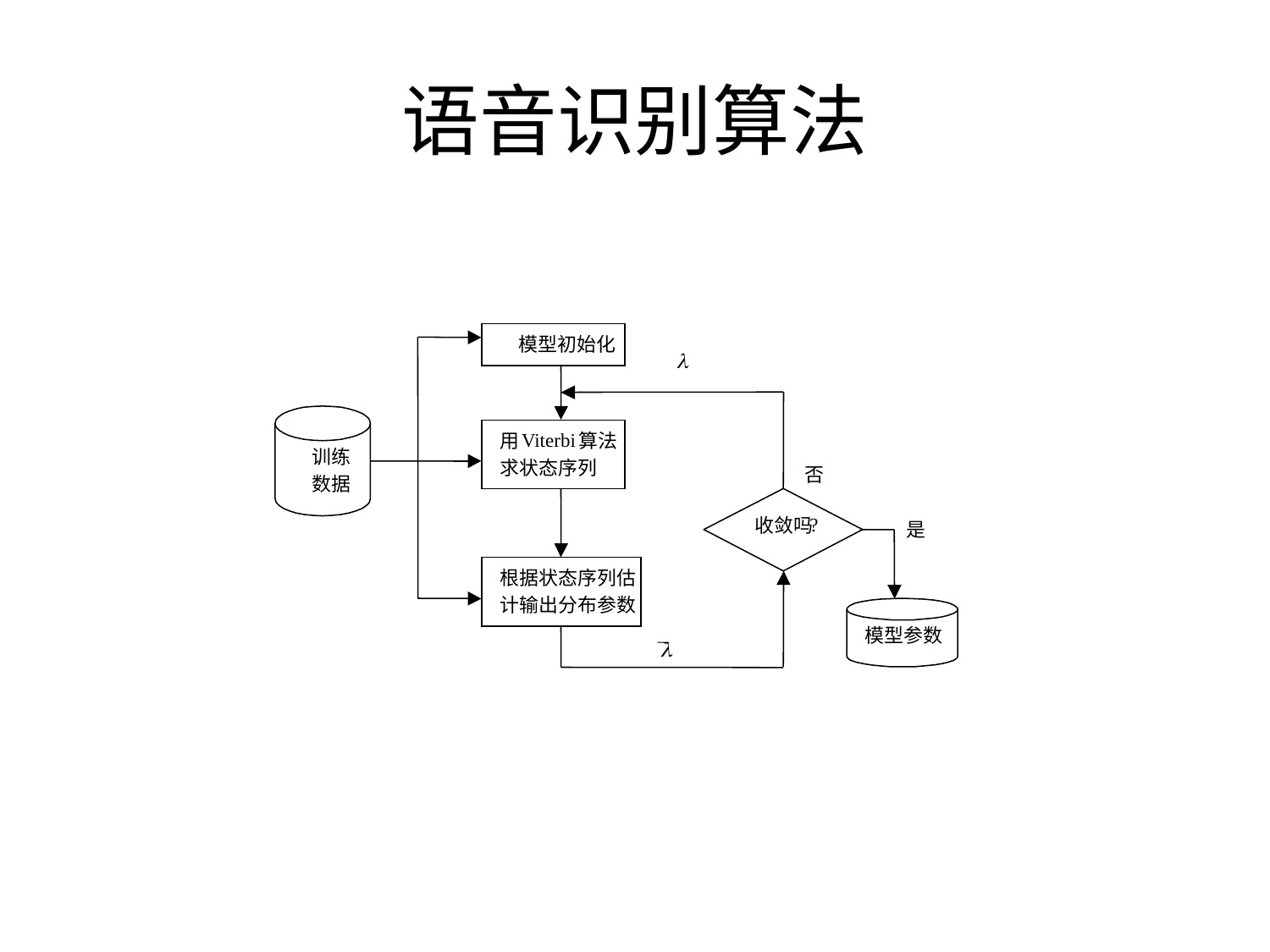

# 语音识别算法

模型初始化

λ

Viterbi
用
算法

训练

求状态序列

否

数据

?

收敛吗

是

根据状态序列估

计输出分布参数

模型参数
λ